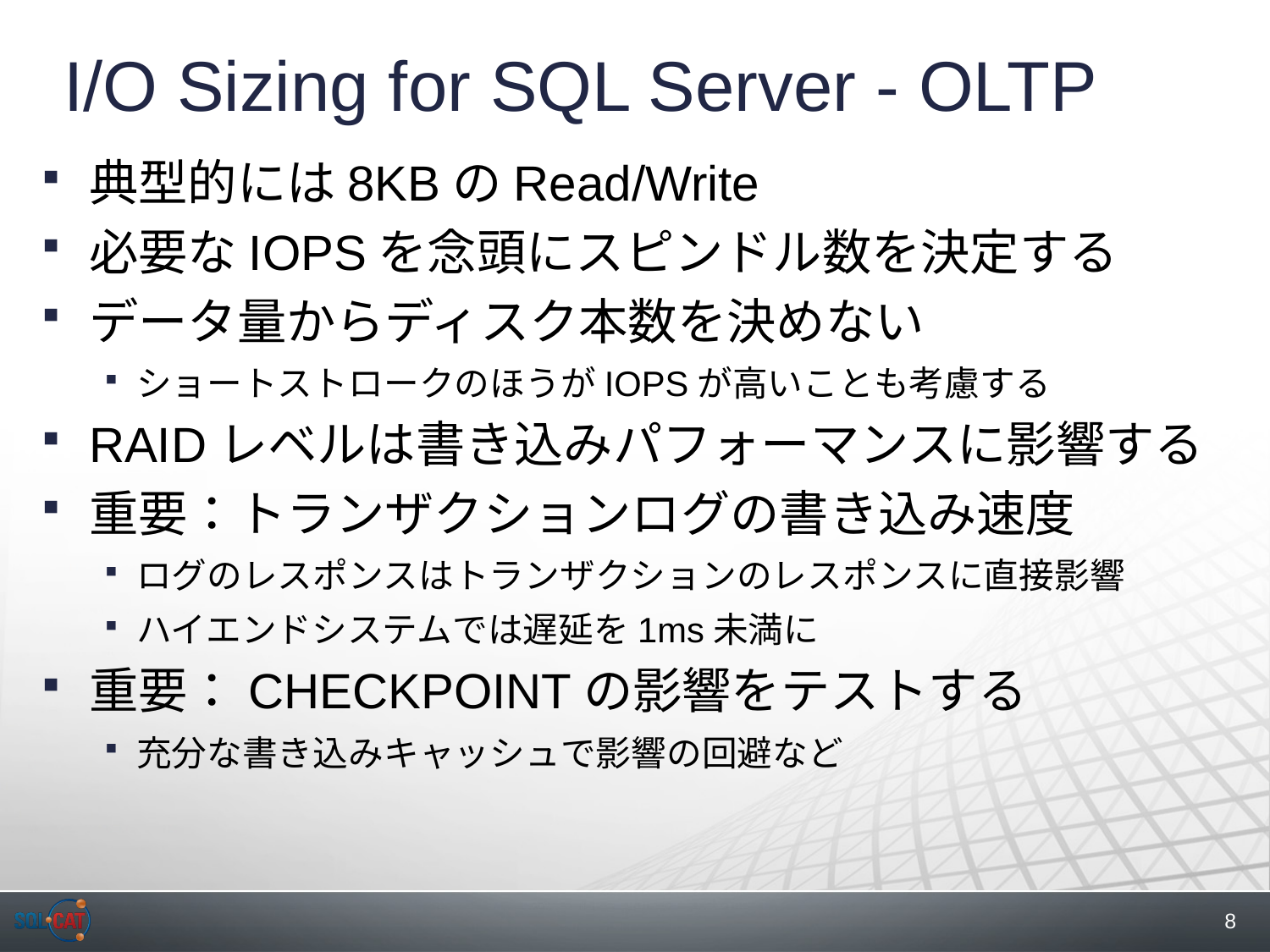

# I/O Sizing for SQL Server - OLTP
典型的には8KBのRead/Write
必要なIOPSを念頭にスピンドル数を決定する
データ量からディスク本数を決めない
ショートストロークのほうがIOPSが高いことも考慮する
RAIDレベルは書き込みパフォーマンスに影響する
重要：トランザクションログの書き込み速度
ログのレスポンスはトランザクションのレスポンスに直接影響
ハイエンドシステムでは遅延を1ms未満に
重要：CHECKPOINTの影響をテストする
充分な書き込みキャッシュで影響の回避など